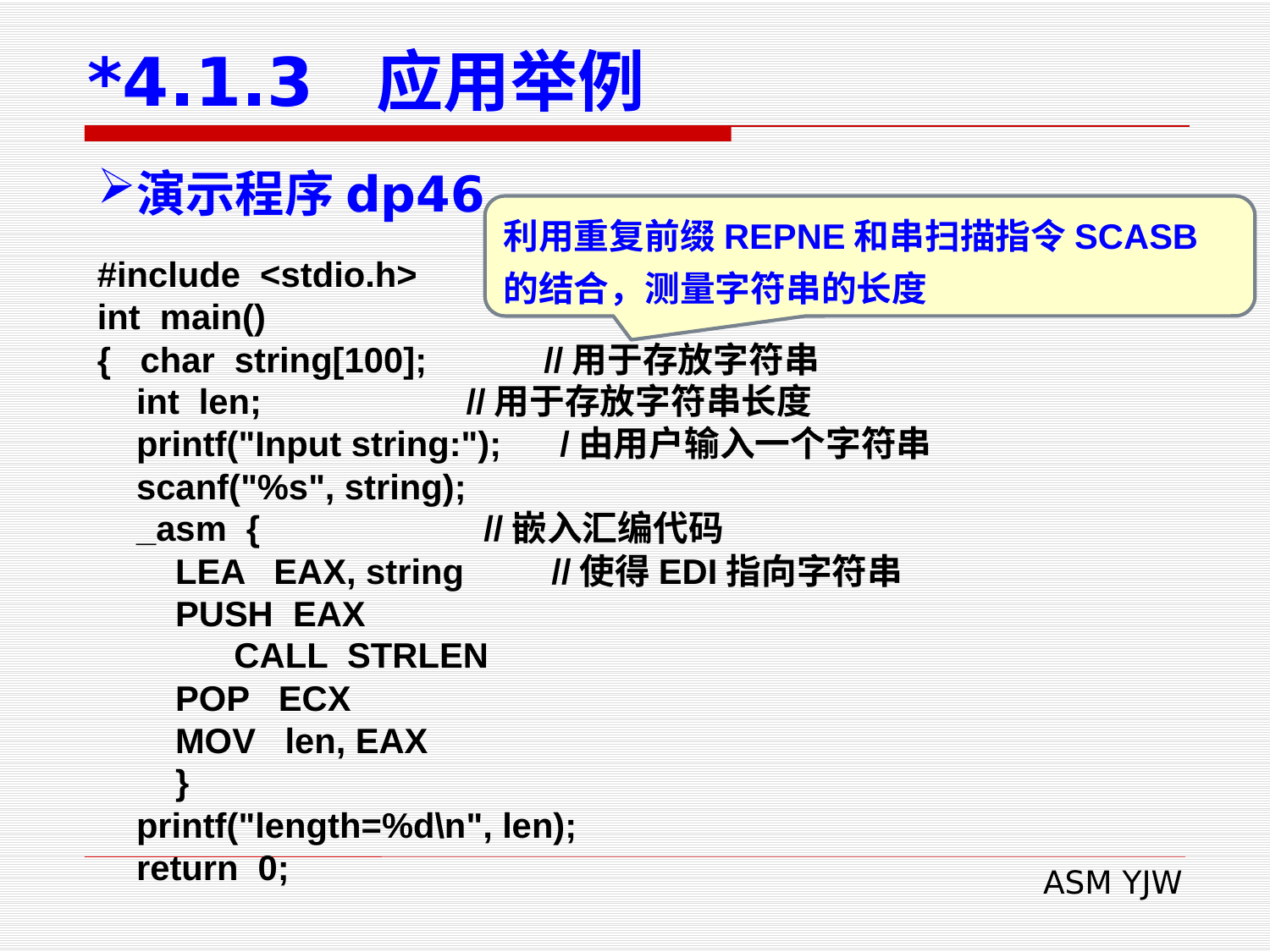

# *4.1.3  应用举例
演示程序dp46
利用重复前缀REPNE和串扫描指令SCASB的结合，测量字符串的长度
#include  <stdio.h>
int  main()
{   char  string[100];            //用于存放字符串
    int  len;                     //用于存放字符串长度
    printf("Input string:");      /由用户输入一个字符串
    scanf("%s", string);
    _asm  {                       //嵌入汇编代码
        LEA   EAX, string         //使得EDI指向字符串
        PUSH  EAX
	 CALL  STRLEN
        POP   ECX
        MOV   len, EAX
        }
    printf("length=%d\n", len);
    return  0;